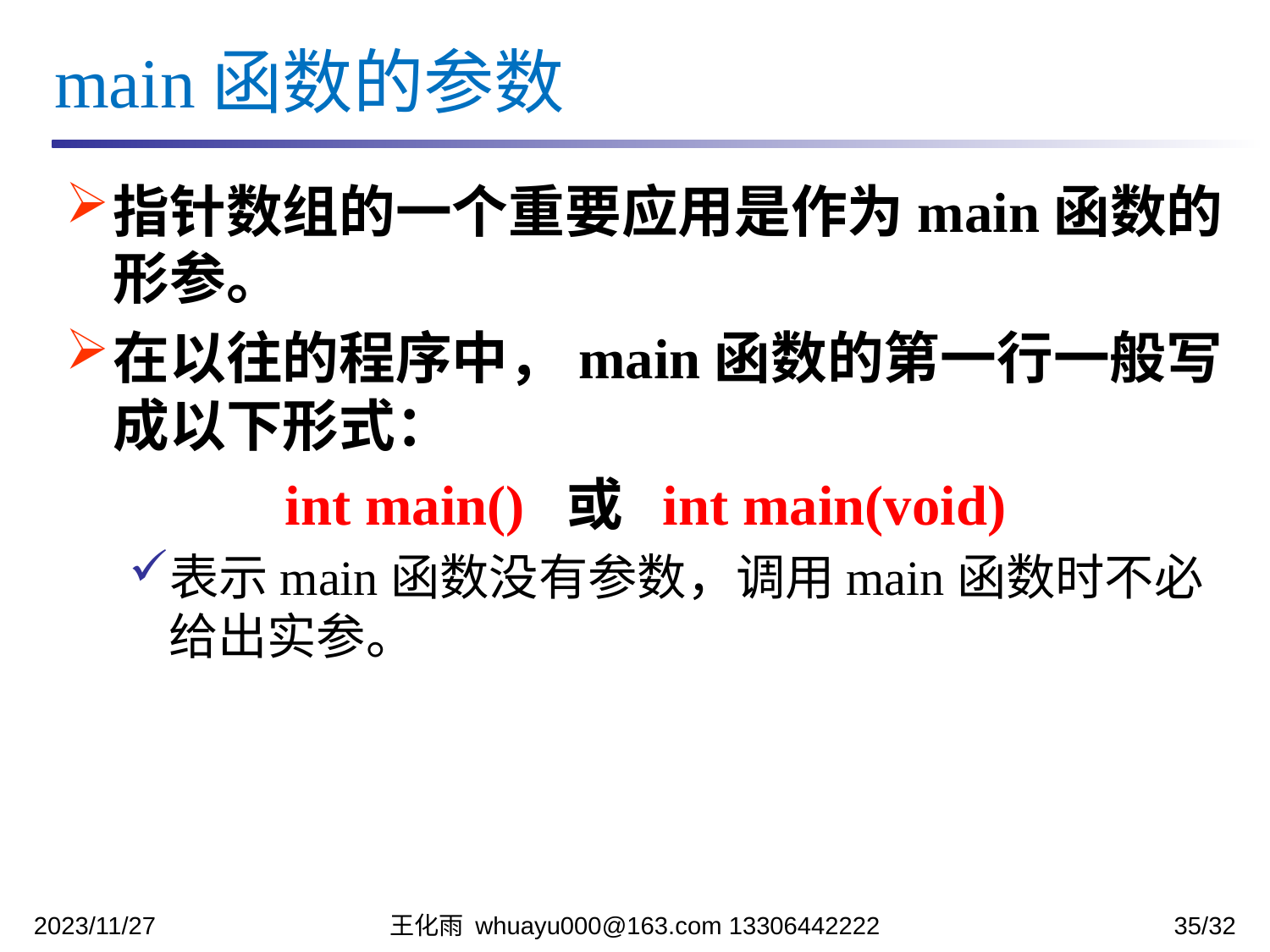

main函数的参数
指针数组的一个重要应用是作为main函数的形参。
在以往的程序中，main函数的第一行一般写成以下形式：
int main()  或  int main(void)
表示main函数没有参数，调用main函数时不必给出实参。
2023/11/27
王化雨 whuayu000@163.com 13306442222
35/32